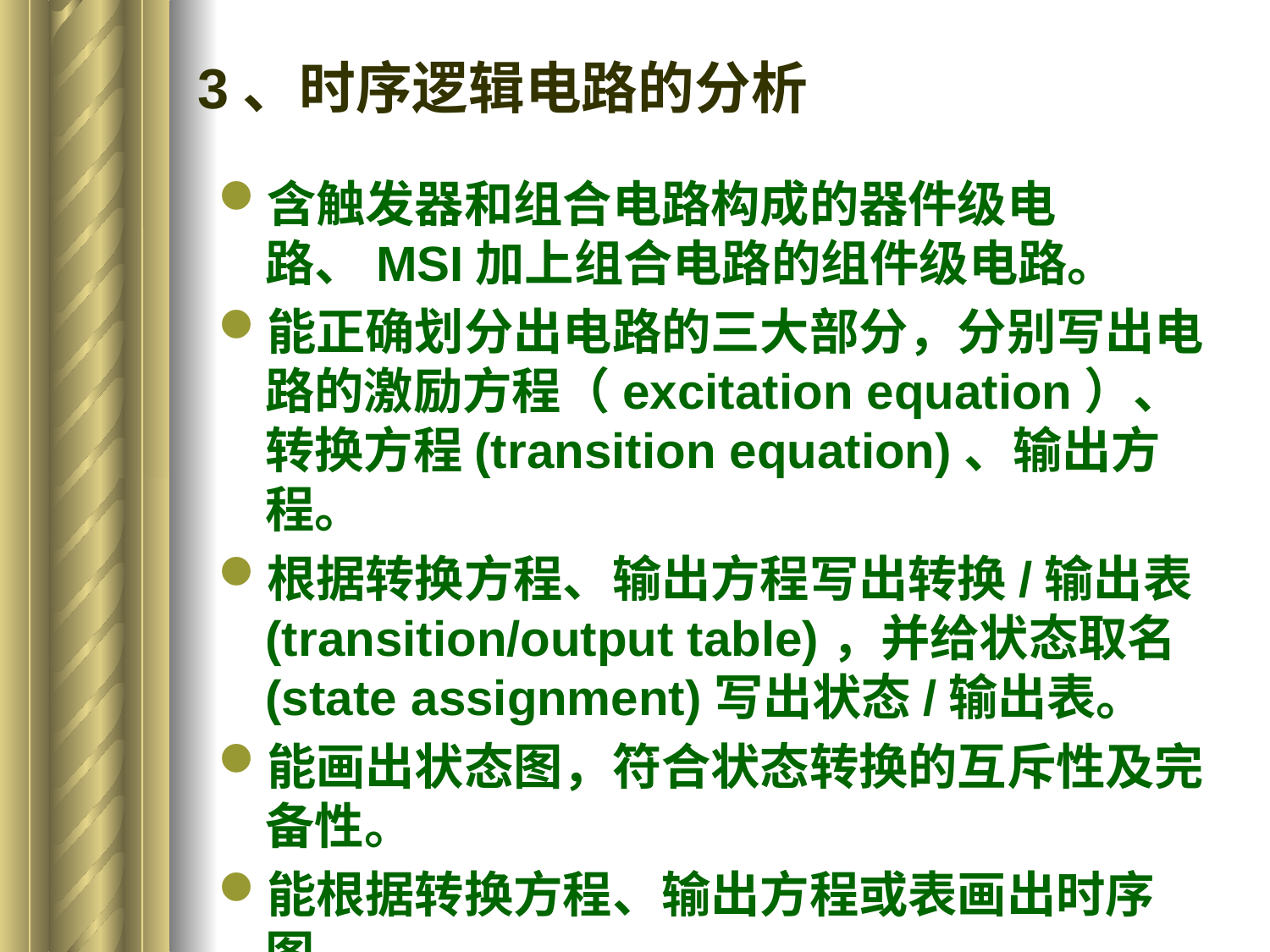

# 3、时序逻辑电路的分析
含触发器和组合电路构成的器件级电路、MSI加上组合电路的组件级电路。
能正确划分出电路的三大部分，分别写出电路的激励方程（excitation equation）、转换方程(transition equation)、输出方程。
根据转换方程、输出方程写出转换/输出表(transition/output table)，并给状态取名(state assignment)写出状态/输出表。
能画出状态图，符合状态转换的互斥性及完备性。
能根据转换方程、输出方程或表画出时序图。